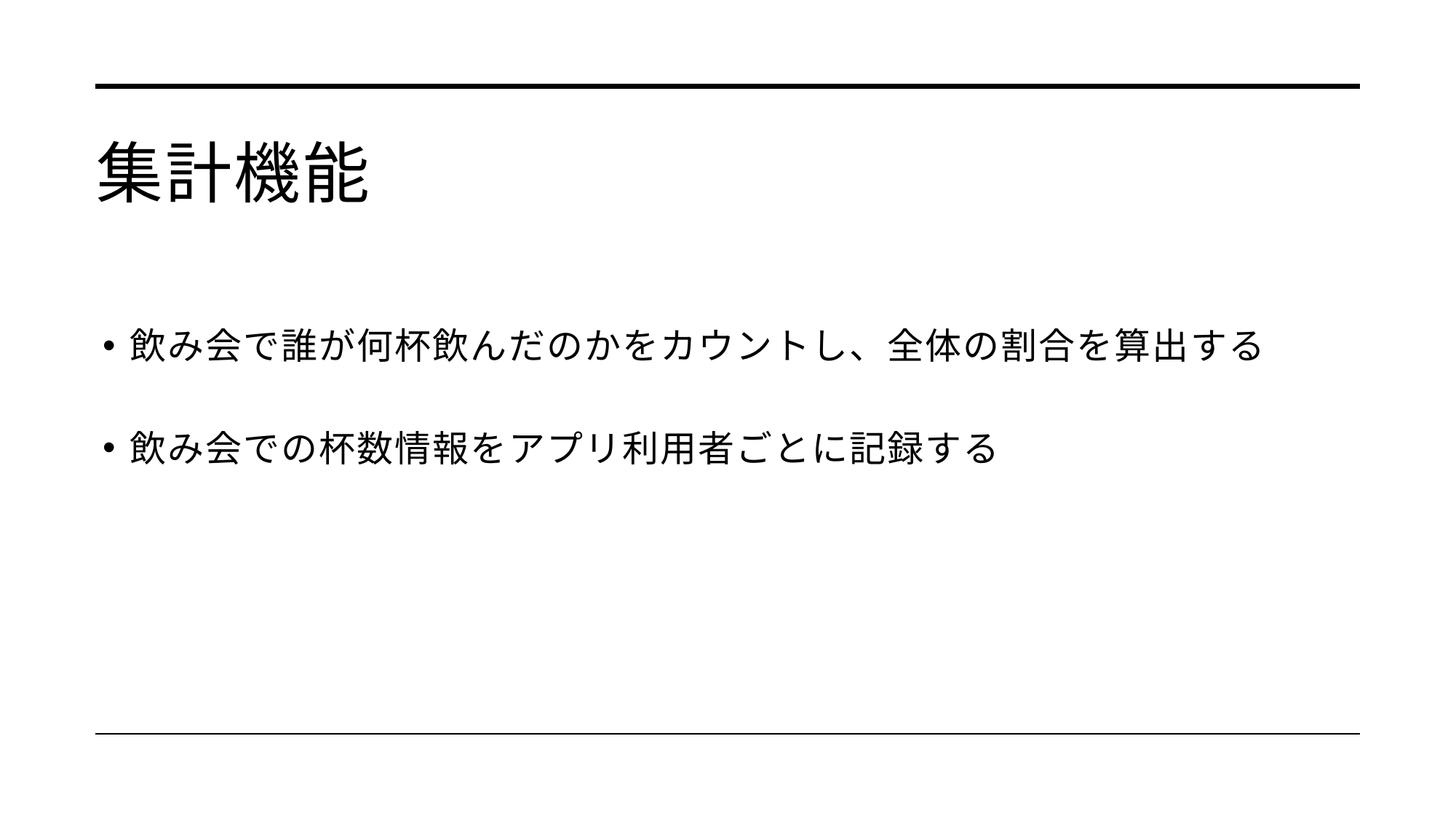

# 集計機能
飲み会で誰が何杯飲んだのかをカウントし、全体の割合を算出する
飲み会での杯数情報をアプリ利用者ごとに記録する